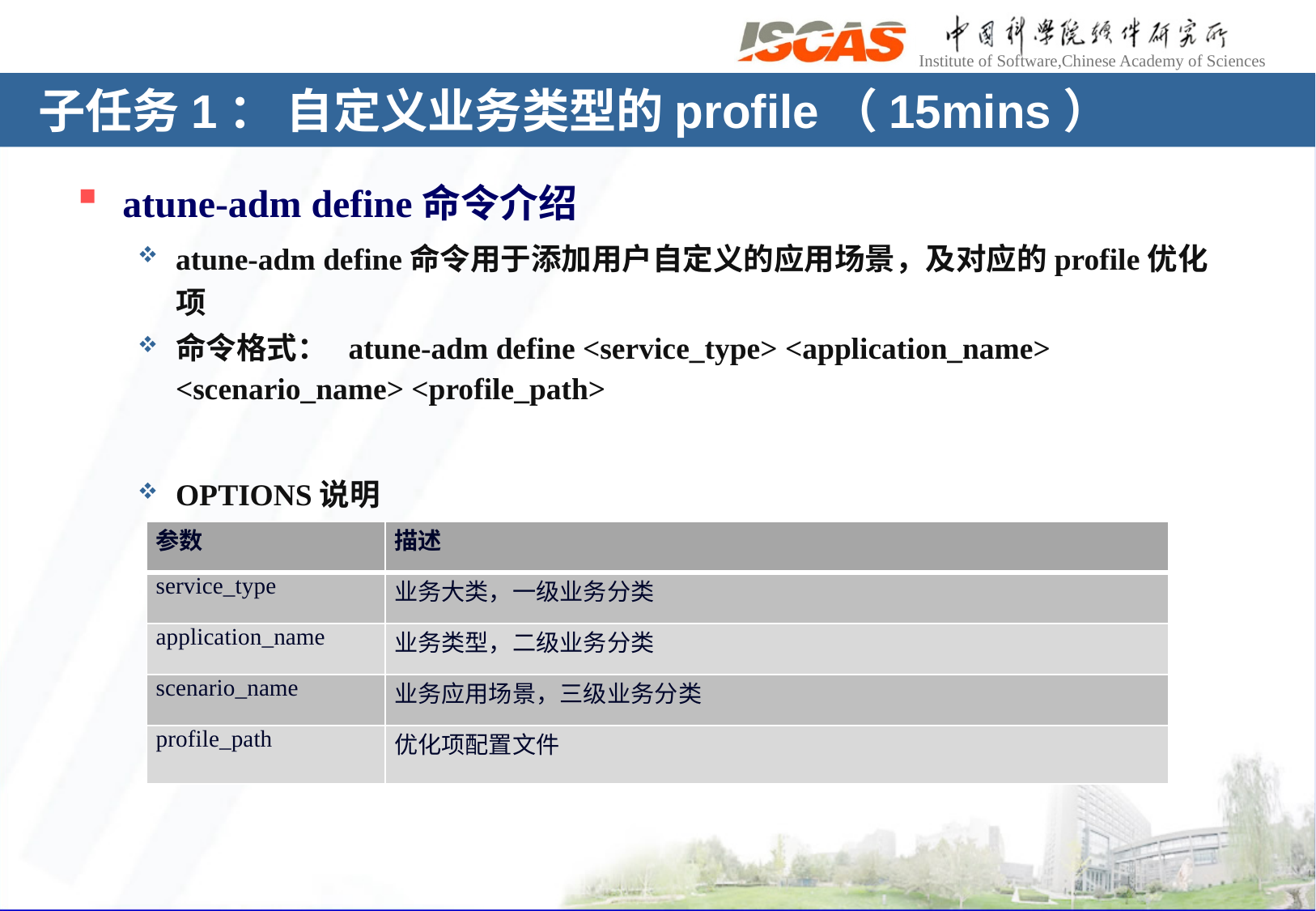

# 子任务1： 自定义业务类型的profile（15mins）
atune-adm define命令介绍
atune-adm define命令用于添加用户自定义的应用场景，及对应的profile优化项
命令格式：  atune-adm define <service_type> <application_name> <scenario_name> <profile_path>

OPTIONS说明

| 参数 | 描述 |
| --- | --- |
| service\_type | 业务大类，一级业务分类 |
| application\_name | 业务类型，二级业务分类 |
| scenario\_name | 业务应用场景，三级业务分类 |
| profile\_path | 优化项配置文件 |